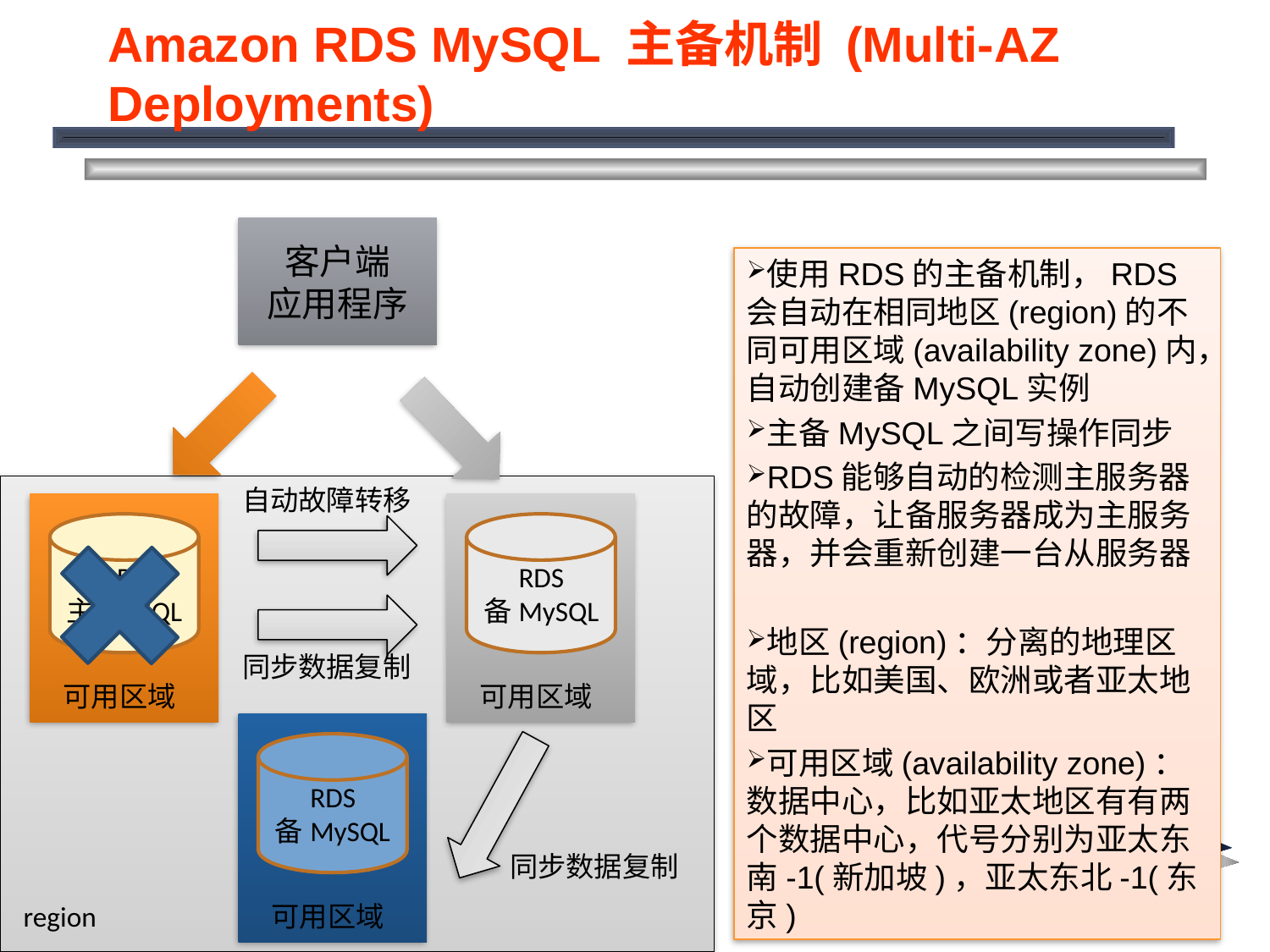

# Amazon RDS MySQL 主备机制 (Multi-AZ Deployments)
客户端
应用程序
使用RDS的主备机制，RDS会自动在相同地区(region)的不同可用区域(availability zone)内，自动创建备MySQL实例
主备MySQL之间写操作同步
RDS能够自动的检测主服务器的故障，让备服务器成为主服务器，并会重新创建一台从服务器

地区(region)：分离的地理区域，比如美国、欧洲或者亚太地区
可用区域(availability zone)：数据中心，比如亚太地区有有两个数据中心，代号分别为亚太东南-1(新加坡)，亚太东北-1(东京)

自动故障转移

RDS
主MySQL
RDS
备MySQL

同步数据复制
可用区域
可用区域

RDS
备MySQL

同步数据复制
region
可用区域
22